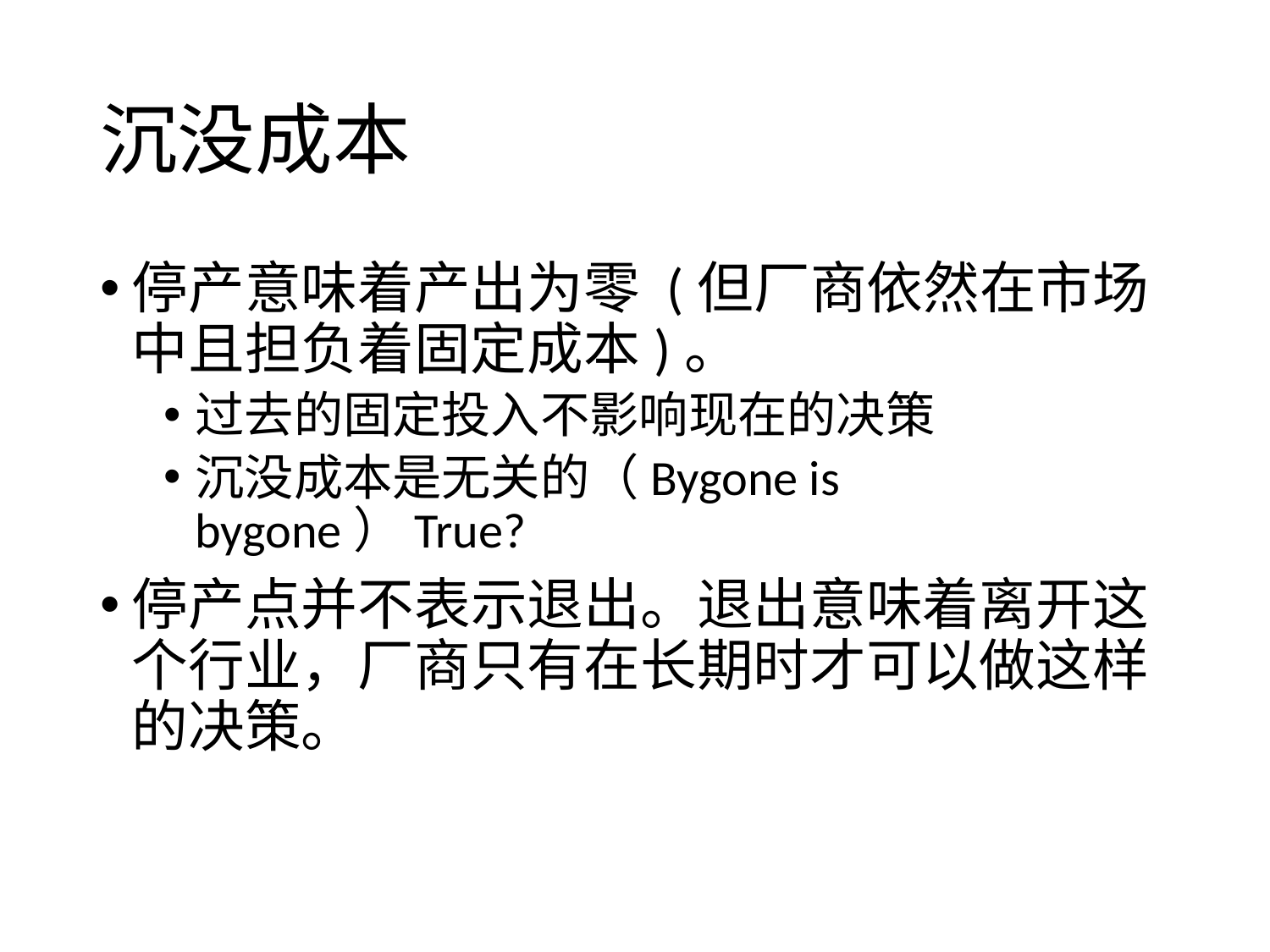

# 沉没成本
停产意味着产出为零 (但厂商依然在市场中且担负着固定成本)。
过去的固定投入不影响现在的决策
沉没成本是无关的（Bygone is bygone）True?
停产点并不表示退出。退出意味着离开这个行业，厂商只有在长期时才可以做这样的决策。